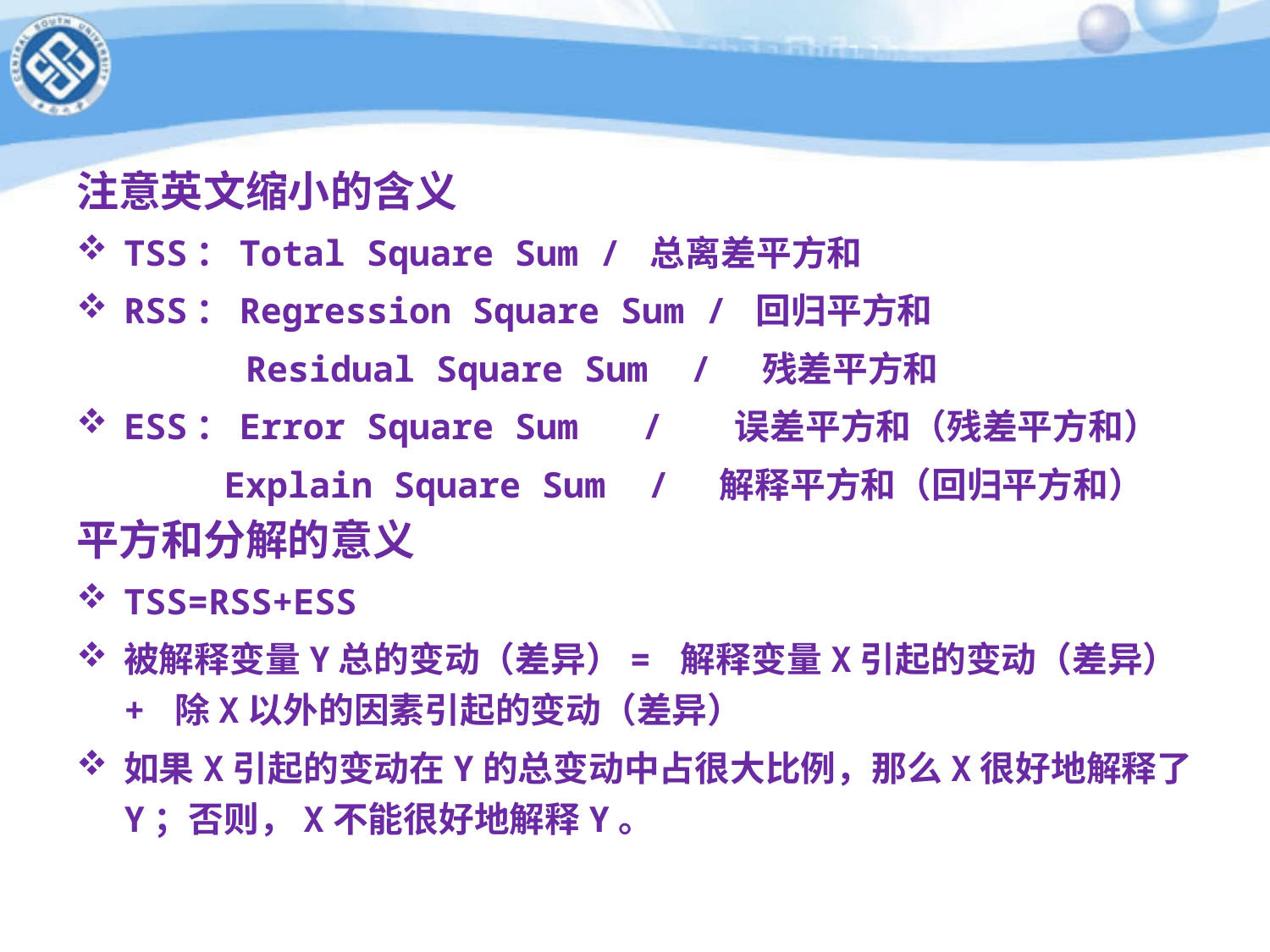

注意英文缩小的含义
TSS：Total Square Sum / 总离差平方和
RSS：Regression Square Sum / 回归平方和
        Residual Square Sum  /  残差平方和
ESS：Error Square Sum   /   误差平方和（残差平方和）
    Explain Square Sum  /  解释平方和（回归平方和）
平方和分解的意义
TSS=RSS+ESS
被解释变量Y总的变动（差异）= 解释变量X引起的变动（差异）+ 除X以外的因素引起的变动（差异）
如果X引起的变动在Y的总变动中占很大比例，那么X很好地解释了Y；否则，X不能很好地解释Y。